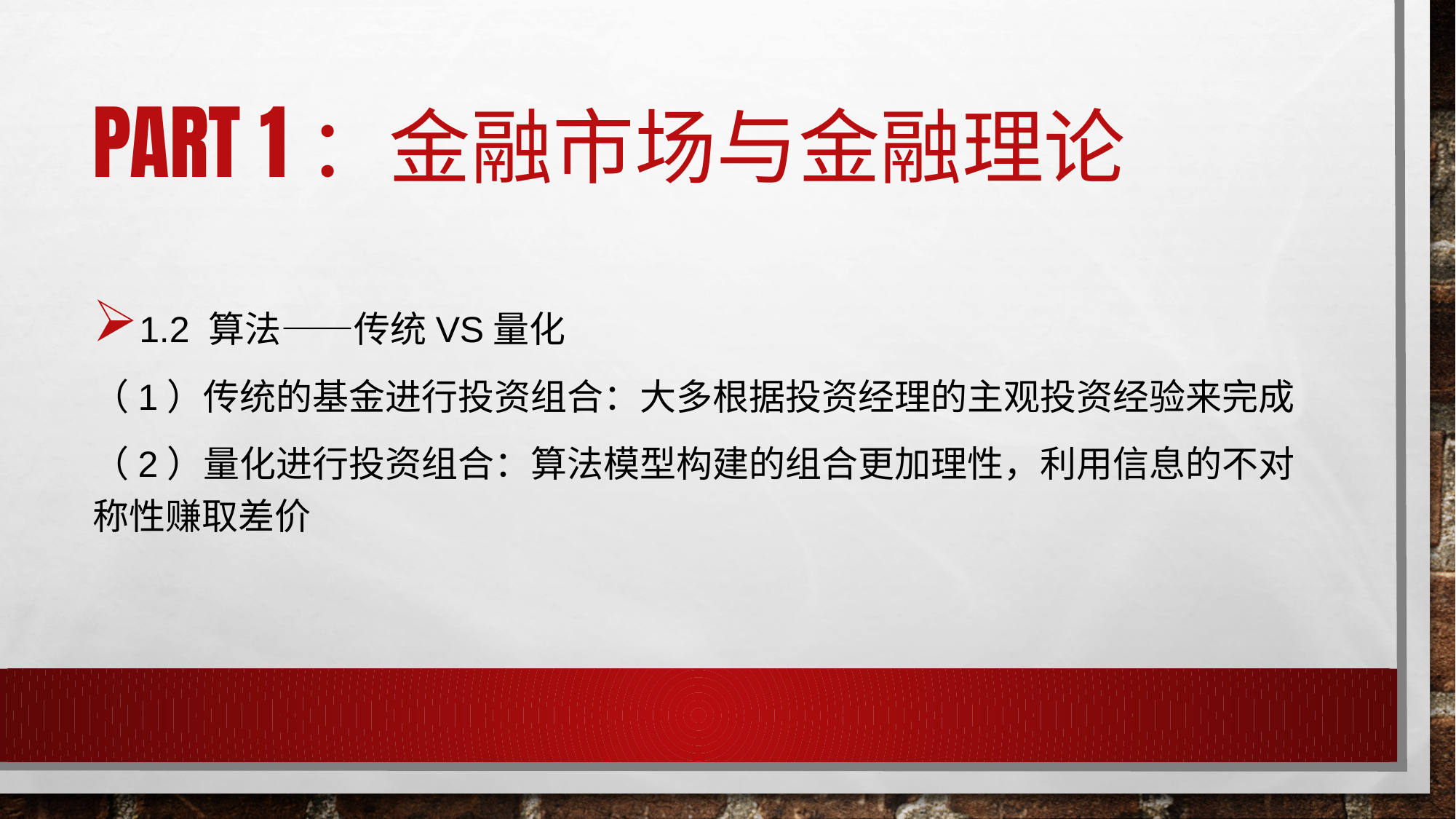

# Part 1：金融市场与金融理论
1.2 算法——传统vs量化
（1）传统的基金进行投资组合：大多根据投资经理的主观投资经验来完成
（2）量化进行投资组合：算法模型构建的组合更加理性，利用信息的不对称性赚取差价